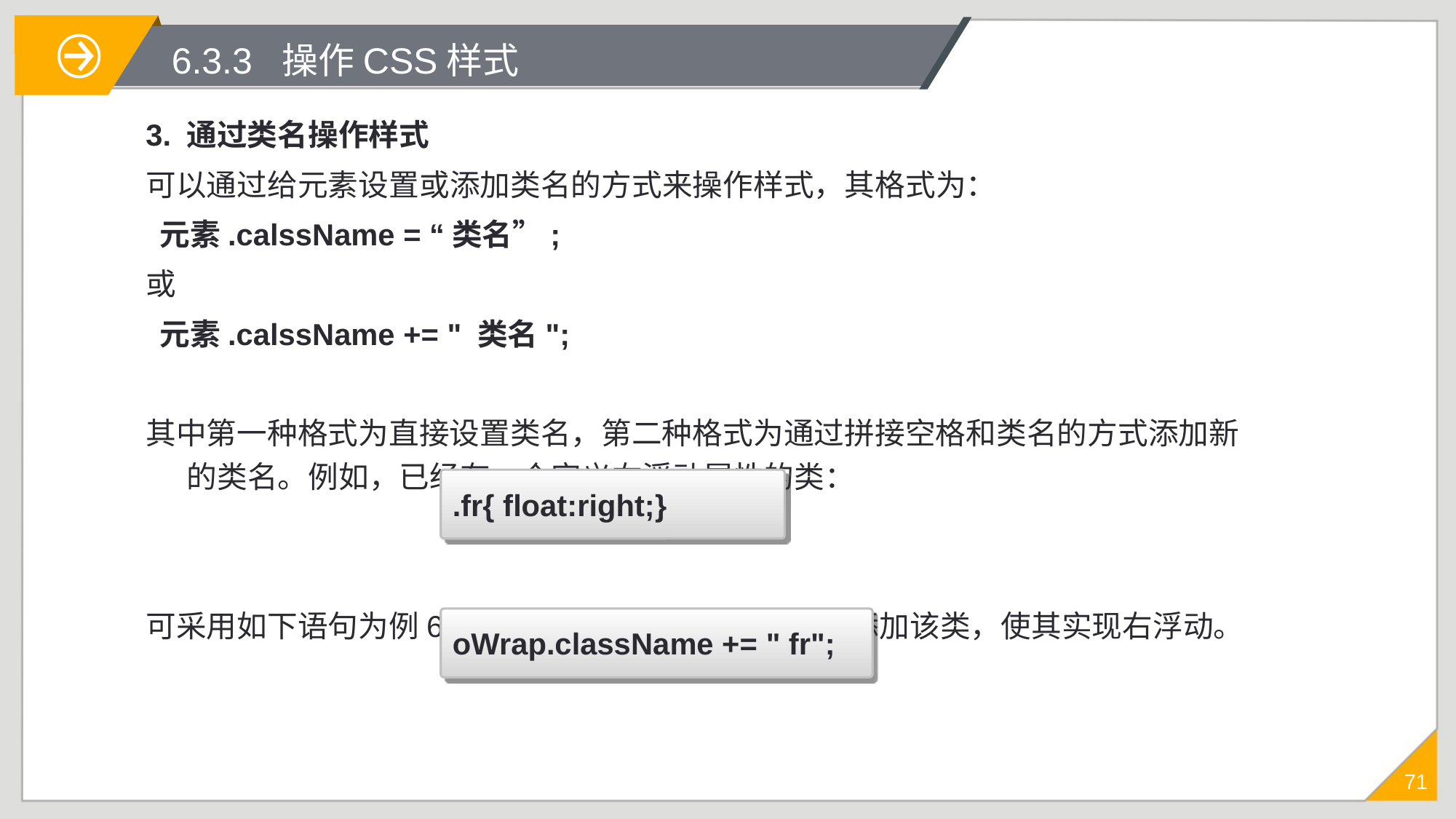

# 6.3.3  操作CSS样式
3. 通过类名操作样式
可以通过给元素设置或添加类名的方式来操作样式，其格式为：
 元素.calssName = “类名”;
或
 元素.calssName += " 类名";

其中第一种格式为直接设置类名，第二种格式为通过拼接空格和类名的方式添加新的类名。例如，已经有一个定义右浮动属性的类：

可采用如下语句为例6-20中id名为wrap的div元素添加该类，使其实现右浮动。

.fr{ float:right;}
oWrap.className += " fr";